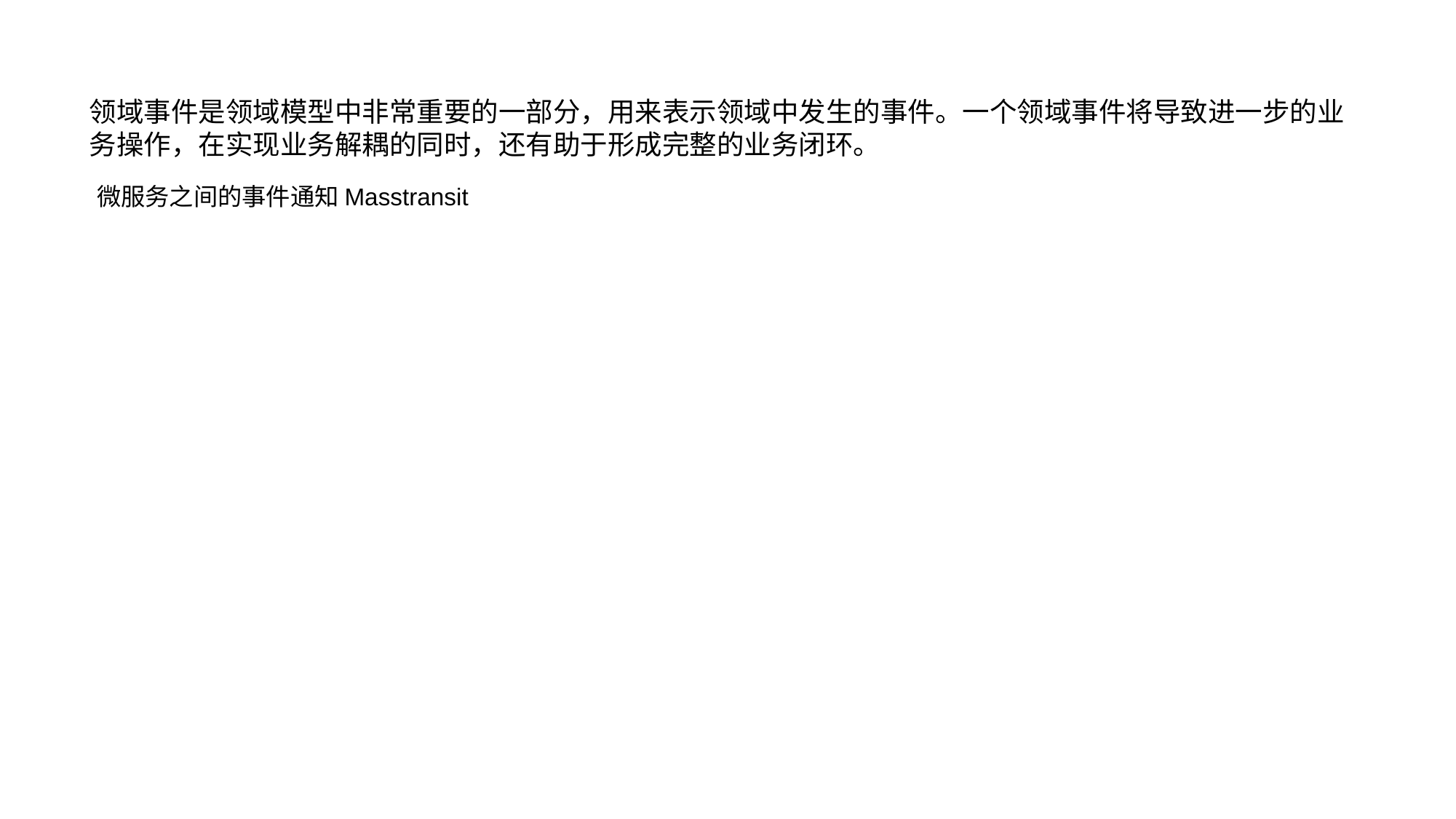

领域事件是领域模型中非常重要的一部分，用来表示领域中发生的事件。一个领域事件将导致进一步的业务操作，在实现业务解耦的同时，还有助于形成完整的业务闭环。
微服务之间的事件通知Masstransit